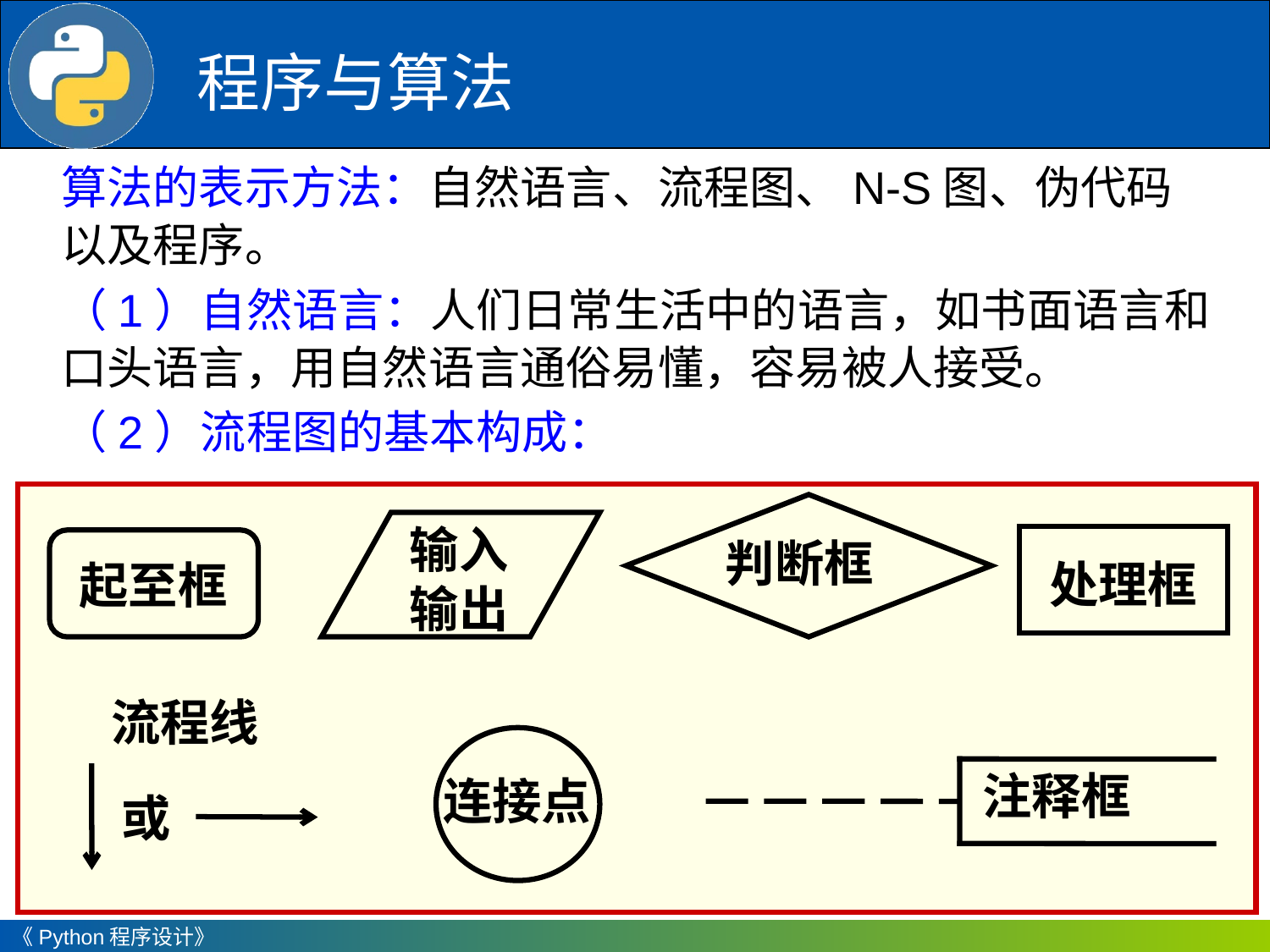

程序与算法
算法的表示方法：自然语言、流程图、N-S图、伪代码以及程序。
（1）自然语言：人们日常生活中的语言，如书面语言和口头语言，用自然语言通俗易懂，容易被人接受。
（2）流程图的基本构成：

输入输出
判断框

处理框
起至框
流程线

注释框

连接点
或